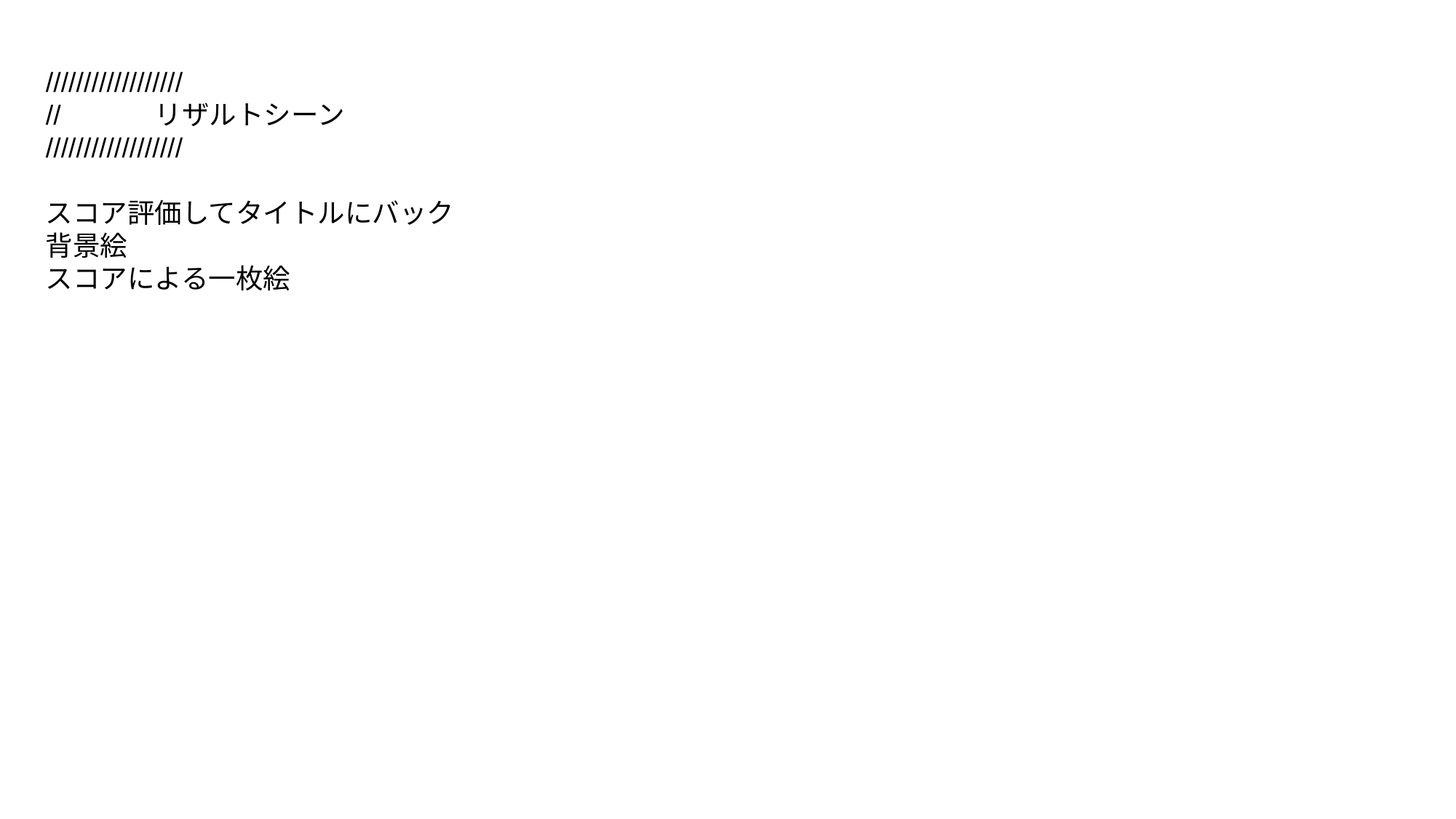

//////////////////
//	リザルトシーン
//////////////////

スコア評価してタイトルにバック
背景絵
スコアによる一枚絵